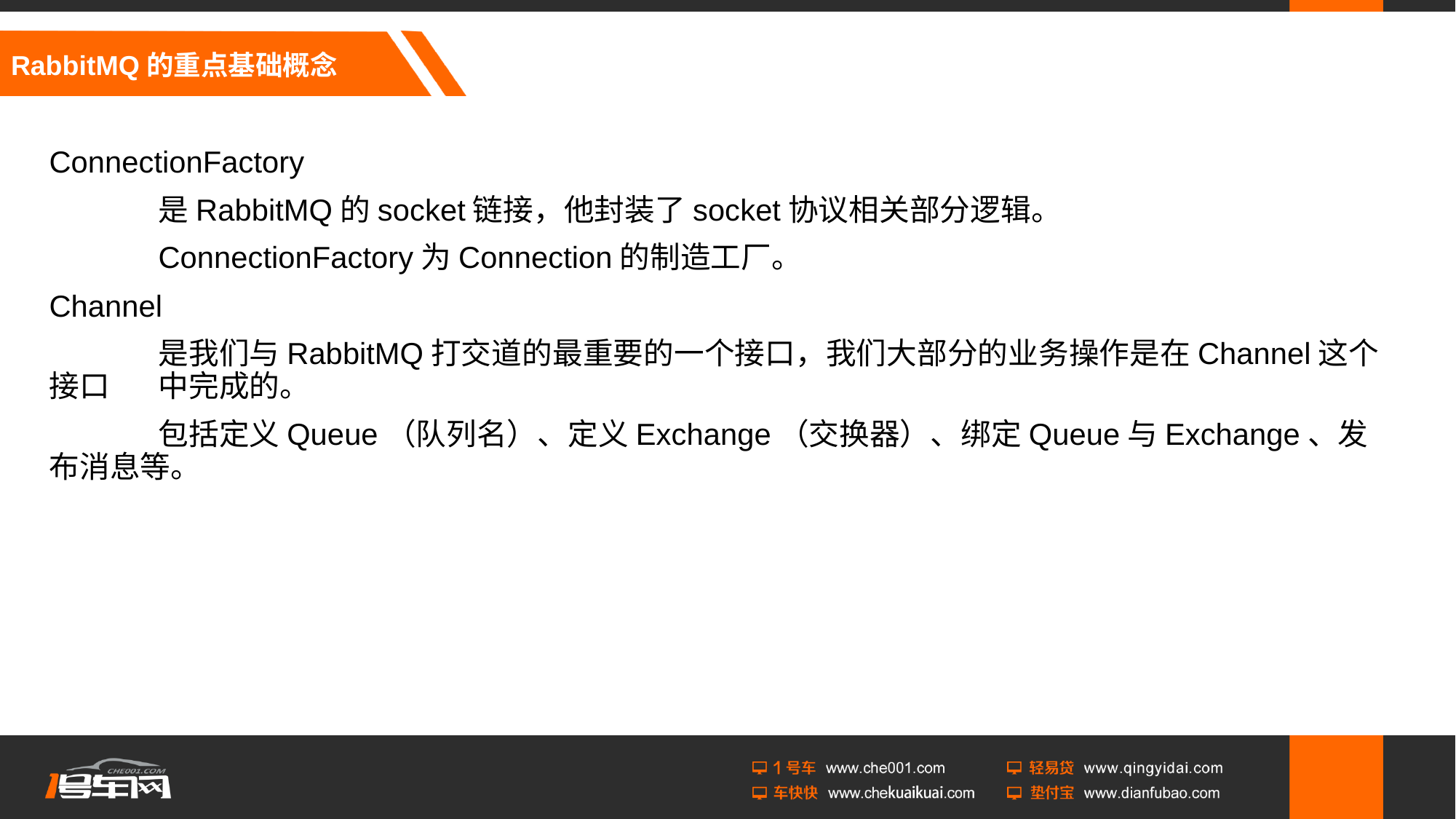

# RabbitMQ的重点基础概念
ConnectionFactory
	是RabbitMQ的socket链接，他封装了socket协议相关部分逻辑。
	ConnectionFactory为Connection的制造工厂。
Channel
	是我们与RabbitMQ打交道的最重要的一个接口，我们大部分的业务操作是在Channel这个接口	中完成的。
	包括定义Queue（队列名）、定义Exchange（交换器）、绑定Queue与Exchange、发布消息等。
4